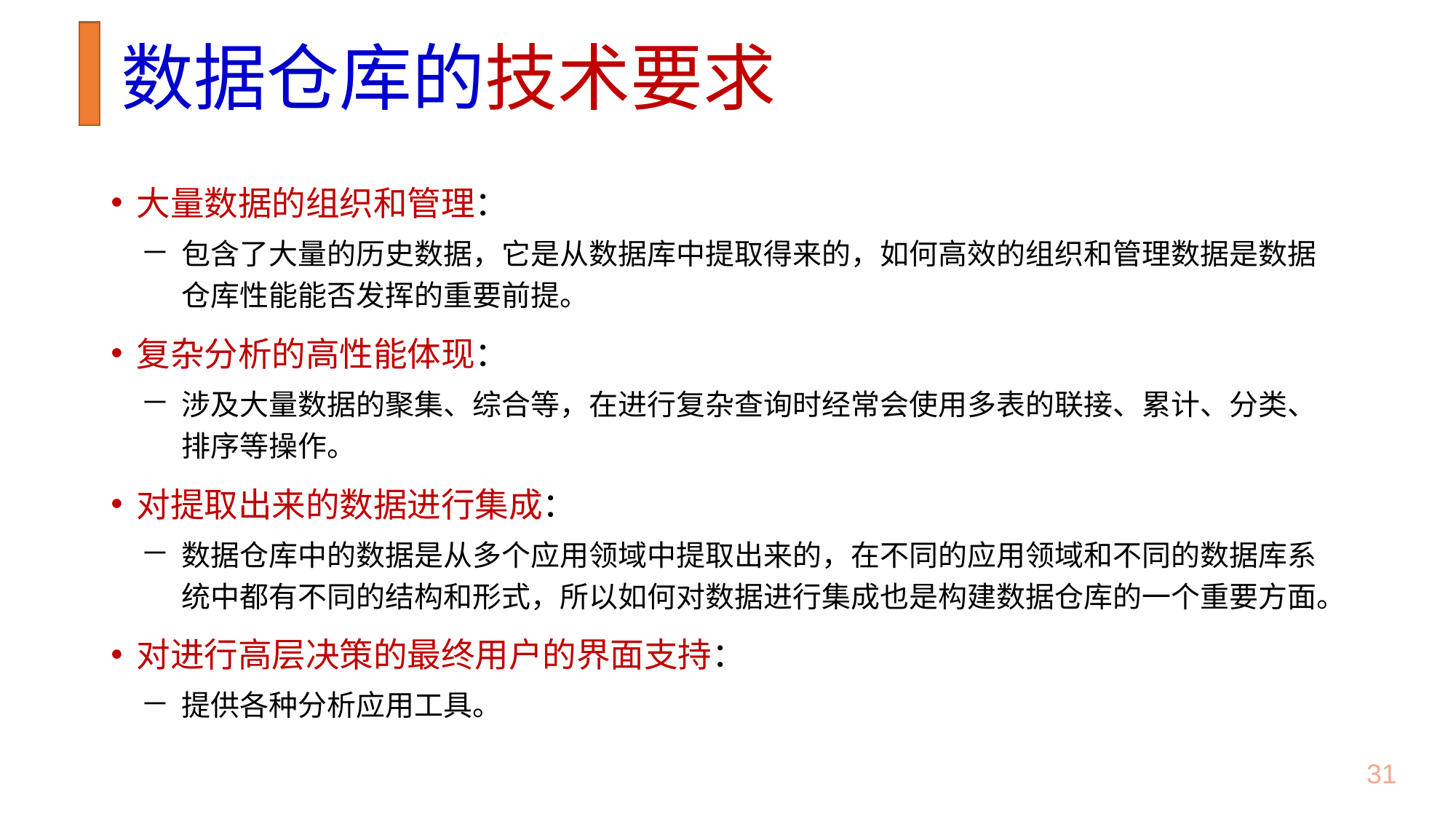

# 数据仓库的技术要求
大量数据的组织和管理：
包含了大量的历史数据，它是从数据库中提取得来的，如何高效的组织和管理数据是数据仓库性能能否发挥的重要前提。
复杂分析的高性能体现：
涉及大量数据的聚集、综合等，在进行复杂查询时经常会使用多表的联接、累计、分类、排序等操作。
对提取出来的数据进行集成：
数据仓库中的数据是从多个应用领域中提取出来的，在不同的应用领域和不同的数据库系统中都有不同的结构和形式，所以如何对数据进行集成也是构建数据仓库的一个重要方面。
对进行高层决策的最终用户的界面支持：
提供各种分析应用工具。
31